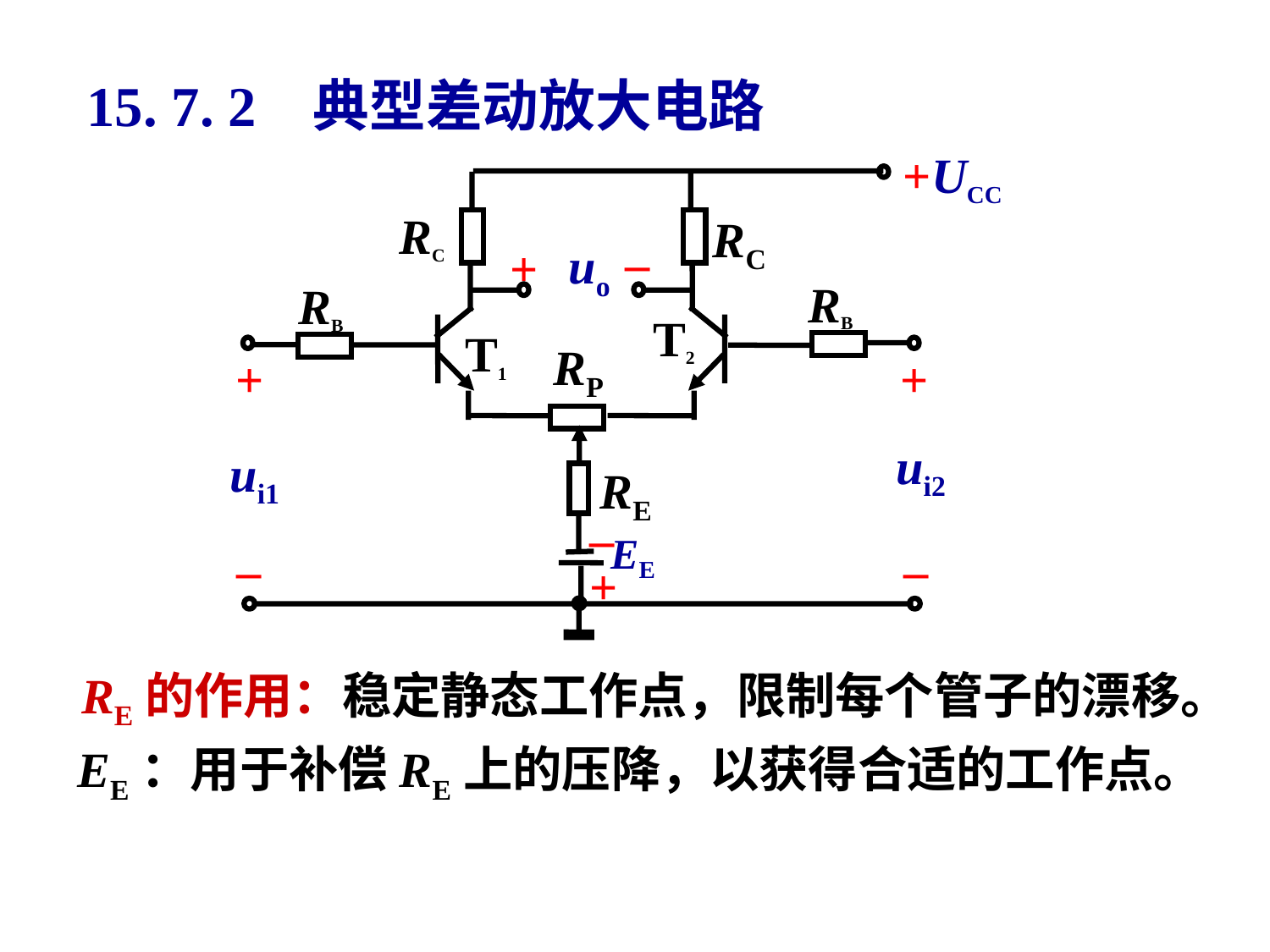

# 15. 7. 2   典型差动放大电路
+UCC

RC
RC

–
uo
+

RB
RB

T2

T1
RP

+
+

ui2
ui1
RE

–
EE
–
–

+

RE的作用：稳定静态工作点，限制每个管子的漂移。
EE：用于补偿RE上的压降，以获得合适的工作点。